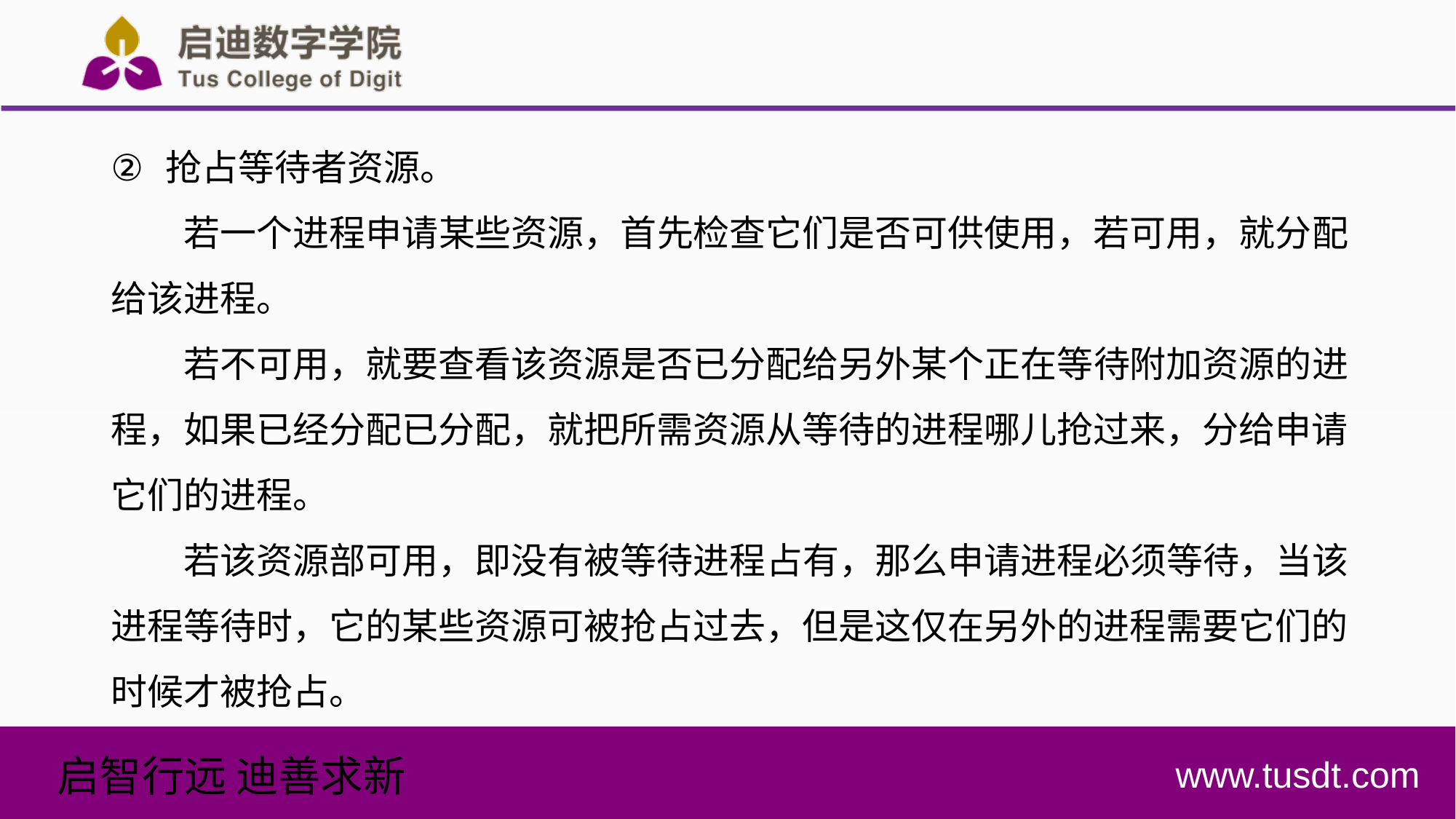

抢占等待者资源。
若一个进程申请某些资源，首先检查它们是否可供使用，若可用，就分配给该进程。
若不可用，就要查看该资源是否已分配给另外某个正在等待附加资源的进程，如果已经分配已分配，就把所需资源从等待的进程哪儿抢过来，分给申请它们的进程。
若该资源部可用，即没有被等待进程占有，那么申请进程必须等待，当该进程等待时，它的某些资源可被抢占过去，但是这仅在另外的进程需要它们的时候才被抢占。